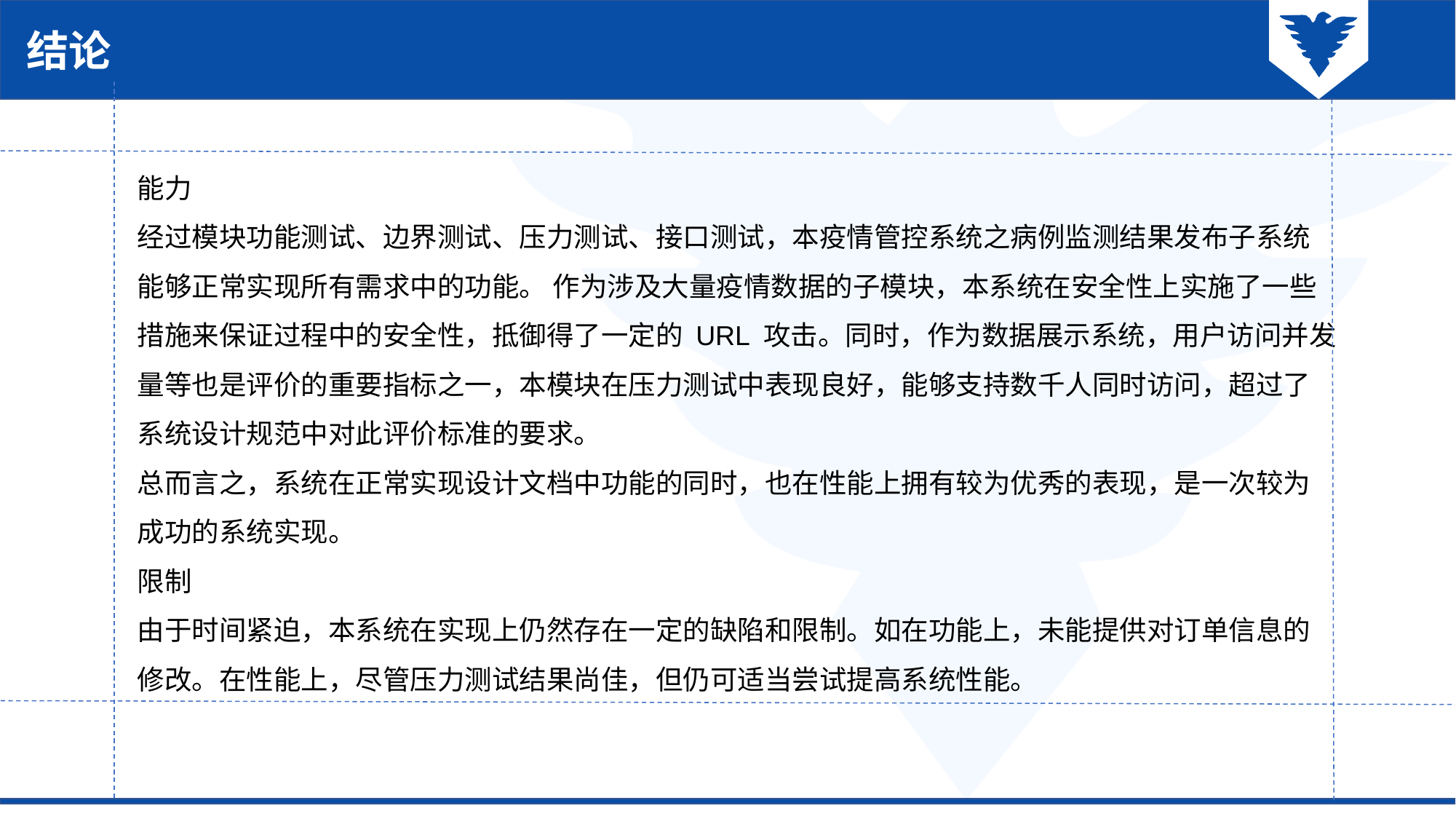

结论
能力
经过模块功能测试、边界测试、压力测试、接口测试，本疫情管控系统之病例监测结果发布子系统能够正常实现所有需求中的功能。 作为涉及大量疫情数据的子模块，本系统在安全性上实施了一些措施来保证过程中的安全性，抵御得了一定的 URL 攻击。同时，作为数据展示系统，用户访问并发量等也是评价的重要指标之一，本模块在压力测试中表现良好，能够支持数千人同时访问，超过了系统设计规范中对此评价标准的要求。
总而言之，系统在正常实现设计文档中功能的同时，也在性能上拥有较为优秀的表现，是一次较为成功的系统实现。
限制
由于时间紧迫，本系统在实现上仍然存在一定的缺陷和限制。如在功能上，未能提供对订单信息的修改。在性能上，尽管压力测试结果尚佳，但仍可适当尝试提高系统性能。